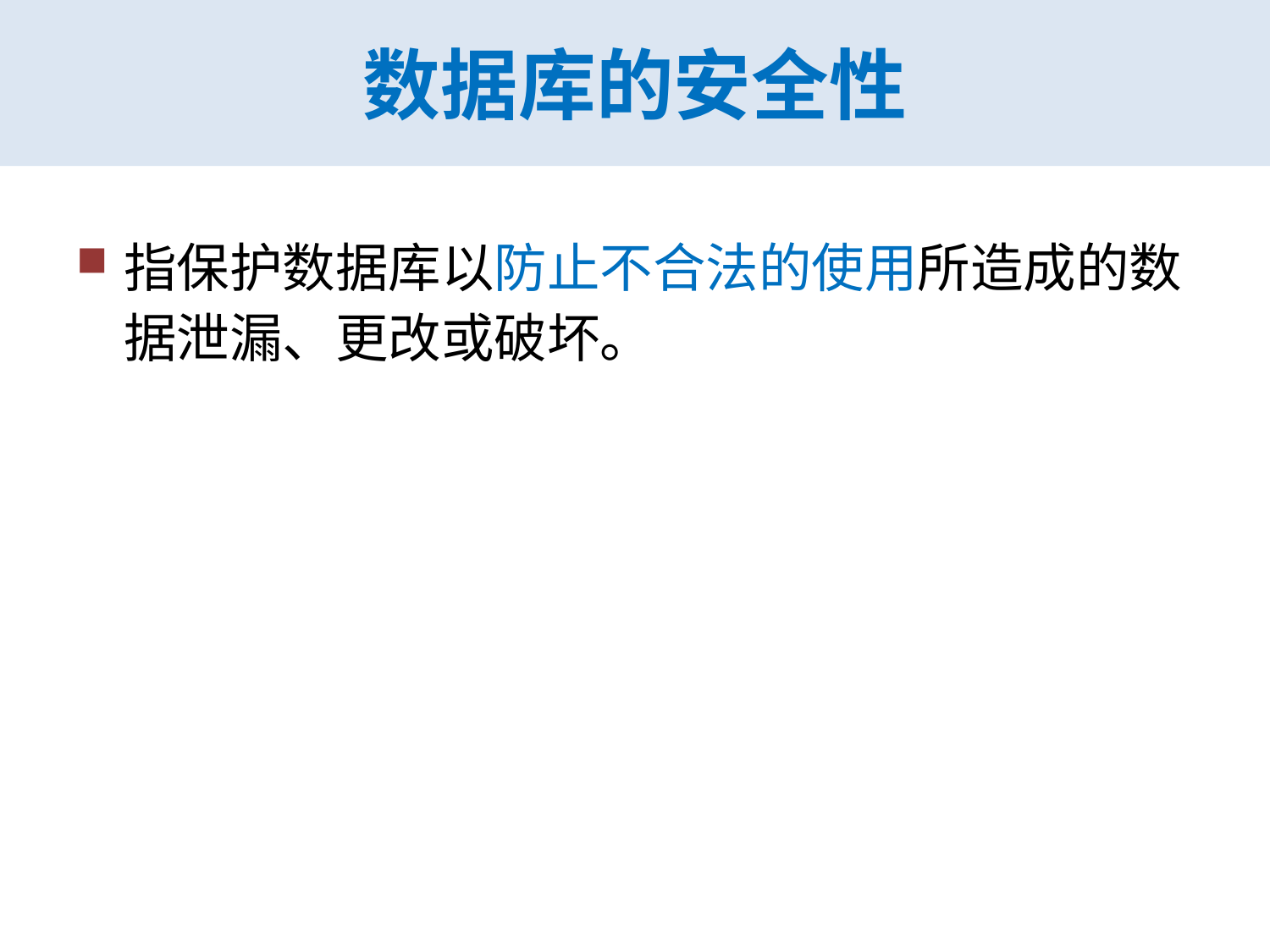

# 数据库的安全性
指保护数据库以防止不合法的使用所造成的数据泄漏、更改或破坏。